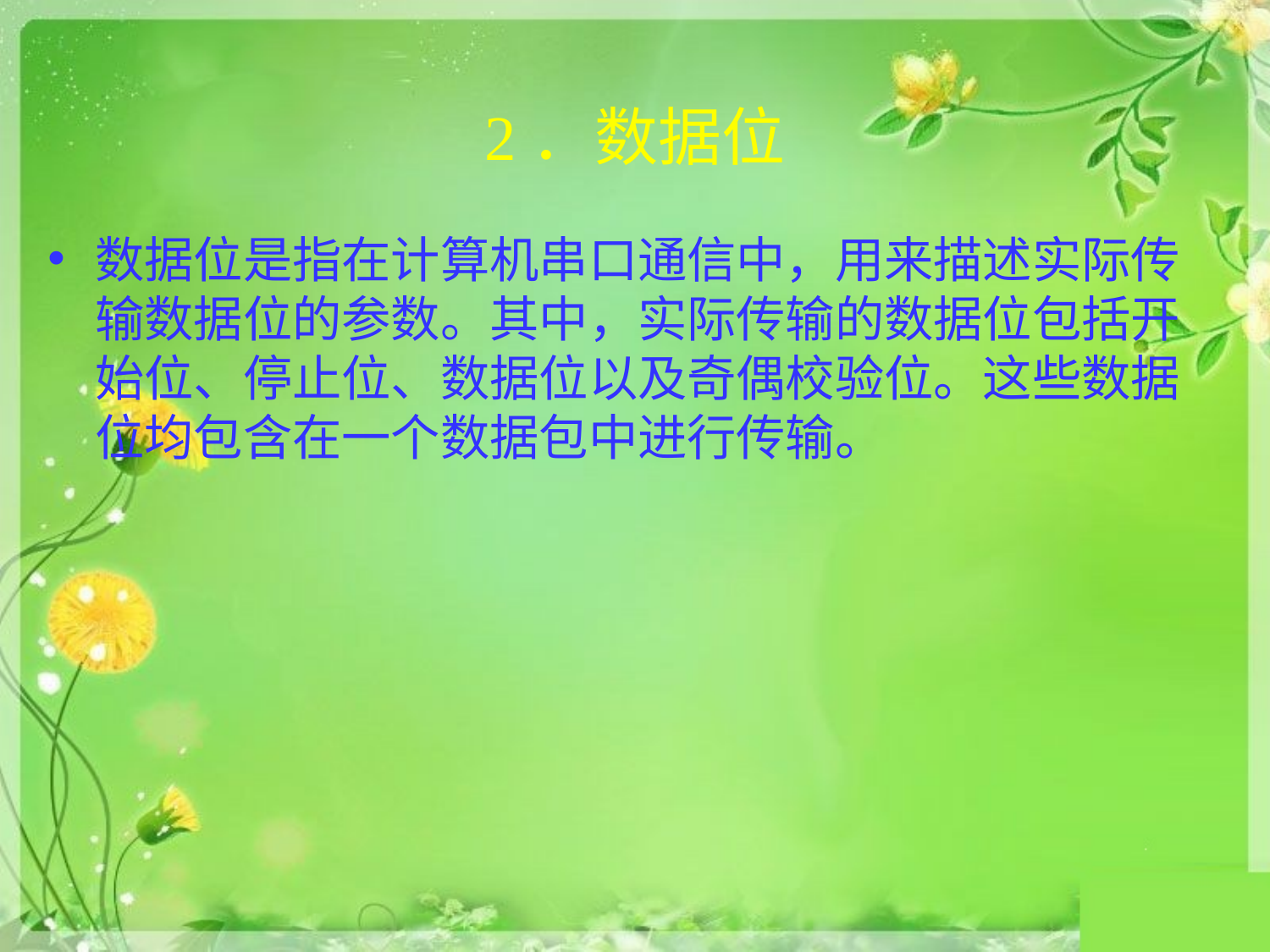

# 2．数据位
数据位是指在计算机串口通信中，用来描述实际传输数据位的参数。其中，实际传输的数据位包括开始位、停止位、数据位以及奇偶校验位。这些数据位均包含在一个数据包中进行传输。